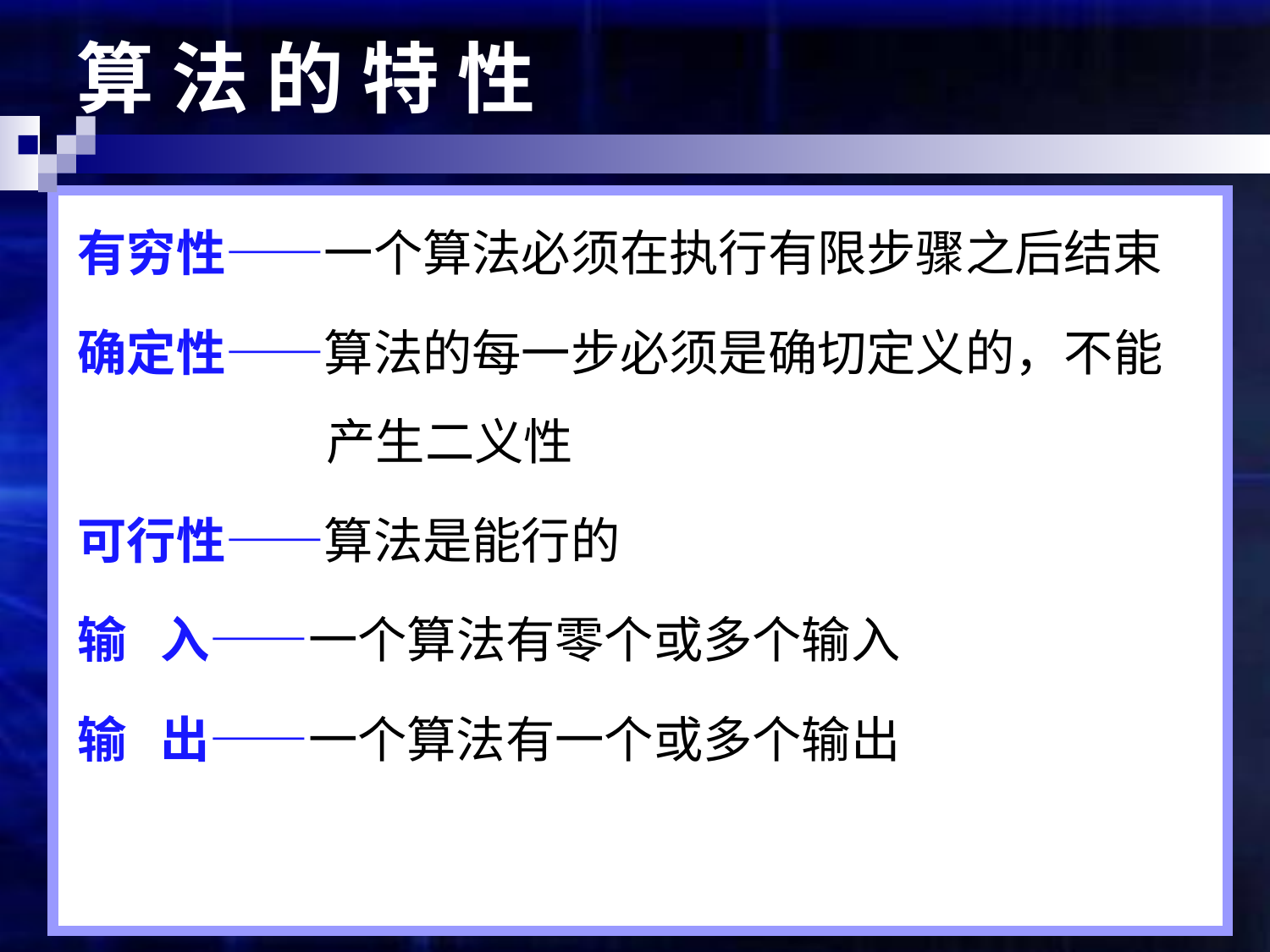

# 算 法 的 特 性
有穷性——一个算法必须在执行有限步骤之后结束
确定性——算法的每一步必须是确切定义的，不能产生二义性
可行性——算法是能行的
输   入——一个算法有零个或多个输入
输   出——一个算法有一个或多个输出